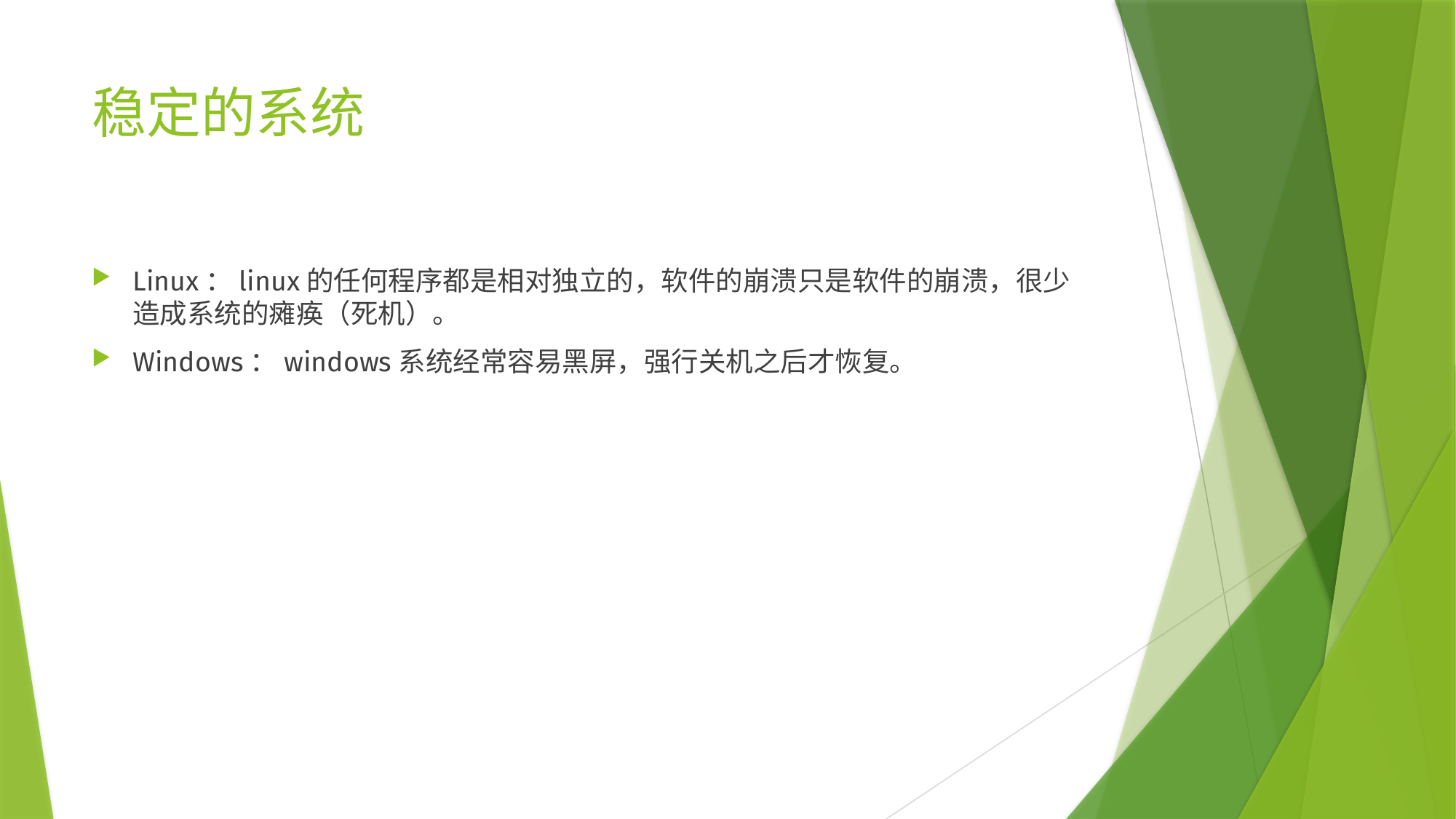

# 稳定的系统
Linux：linux的任何程序都是相对独立的，软件的崩溃只是软件的崩溃，很少造成系统的瘫痪（死机）。
Windows：windows系统经常容易黑屏，强行关机之后才恢复。